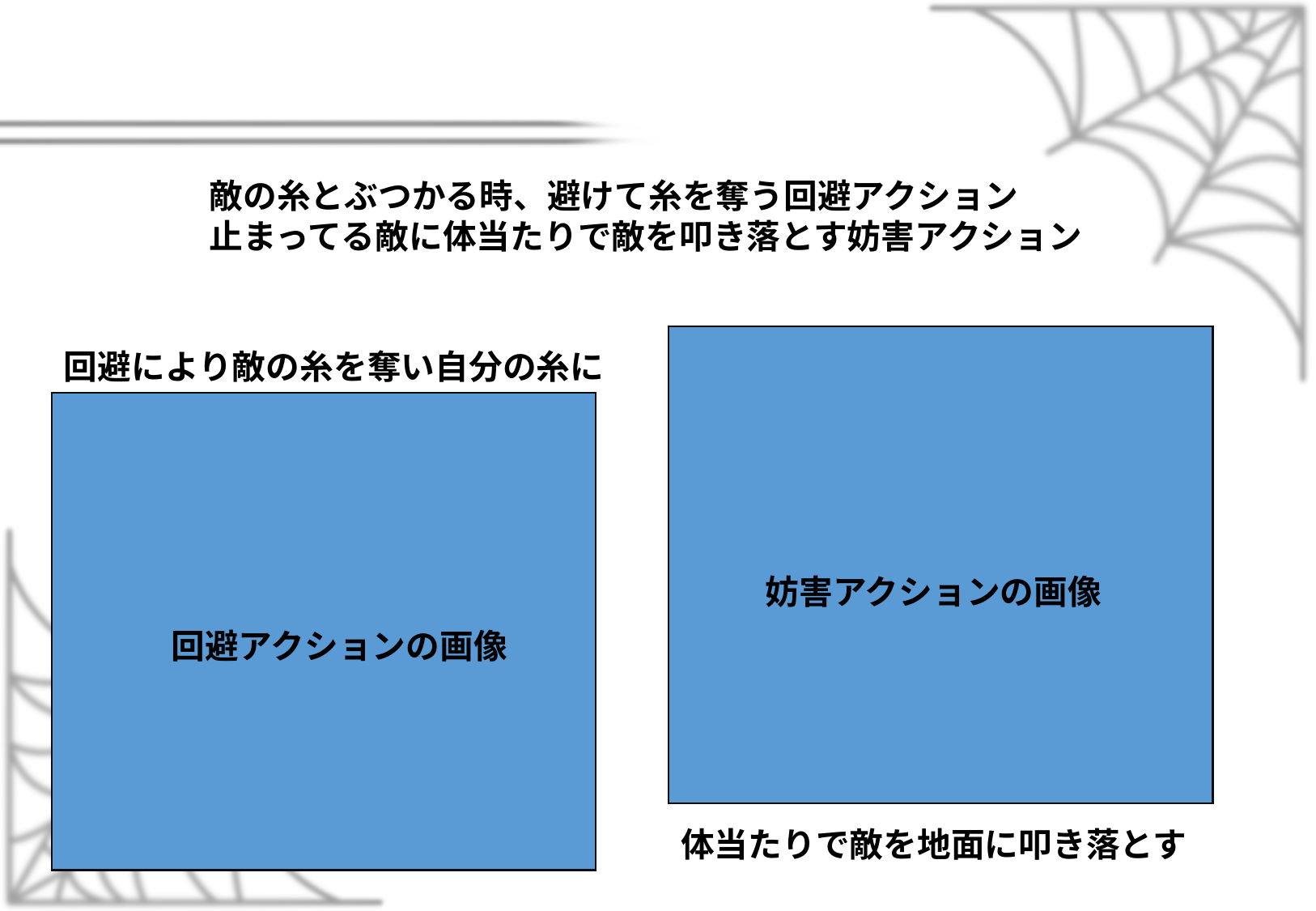

蜘蛛のアクション
敵の糸とぶつかる時、避けて糸を奪う回避アクション
止まってる敵に体当たりで敵を叩き落とす妨害アクション

回避により敵の糸を奪い自分の糸に

妨害アクションの画像
回避アクションの画像
体当たりで敵を地面に叩き落とす